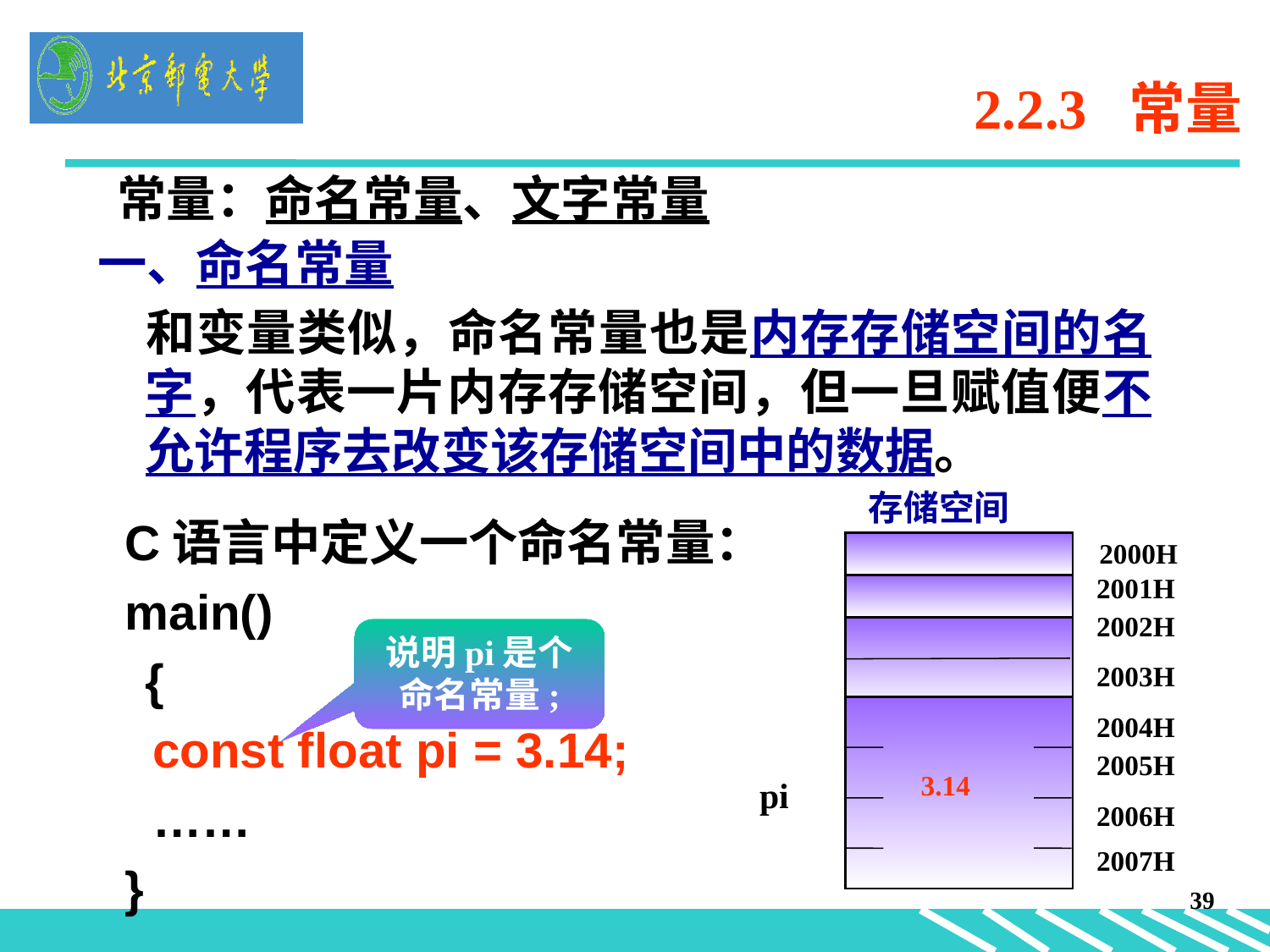

# 2.2.3  常量
常量：命名常量、文字常量
一、命名常量
	和变量类似，命名常量也是内存存储空间的名字，代表一片内存存储空间，但一旦赋值便不允许程序去改变该存储空间中的数据。

  C语言中定义一个命名常量：
  main()
	{
    const float pi = 3.14;
    ……
  }
存储空间

2000H
2001H

2002H

2003H

2004H

2005H

3.14
pi

2006H
2007H

说明pi是个命名常量;
39